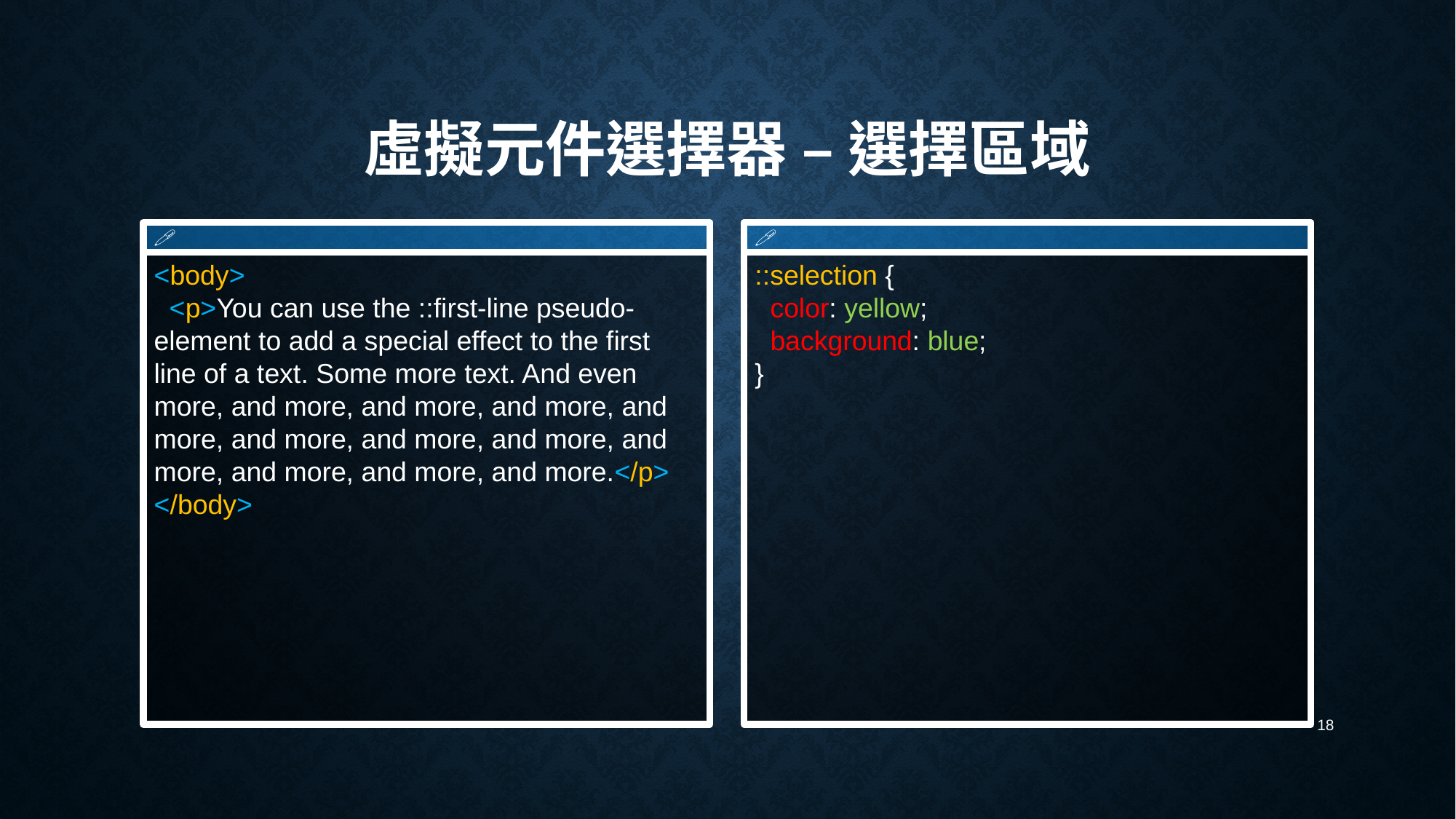

# 虛擬元件選擇器 – 選擇區域
🖊
<body>
  <p>You can use the ::first-line pseudo-element to add a special effect to the first line of a text. Some more text. And even more, and more, and more, and more, and more, and more, and more, and more, and more, and more, and more, and more.</p>
</body>
🖊
::selection {
  color: yellow;
  background: blue;
}
18